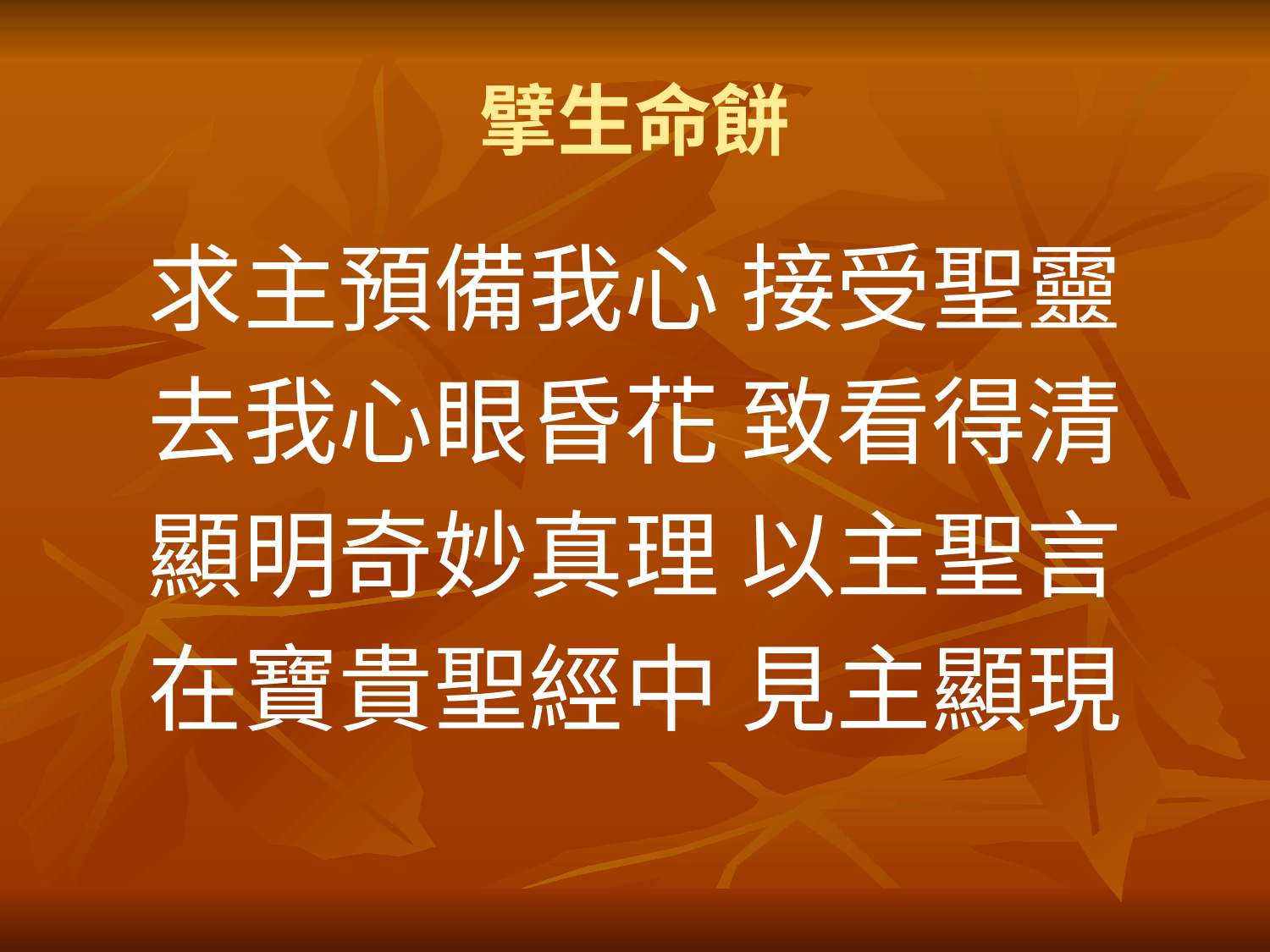

# 擘生命餅
求主預備我心 接受聖靈
去我心眼昏花 致看得清
顯明奇妙真理 以主聖言
在寶貴聖經中 見主顯現